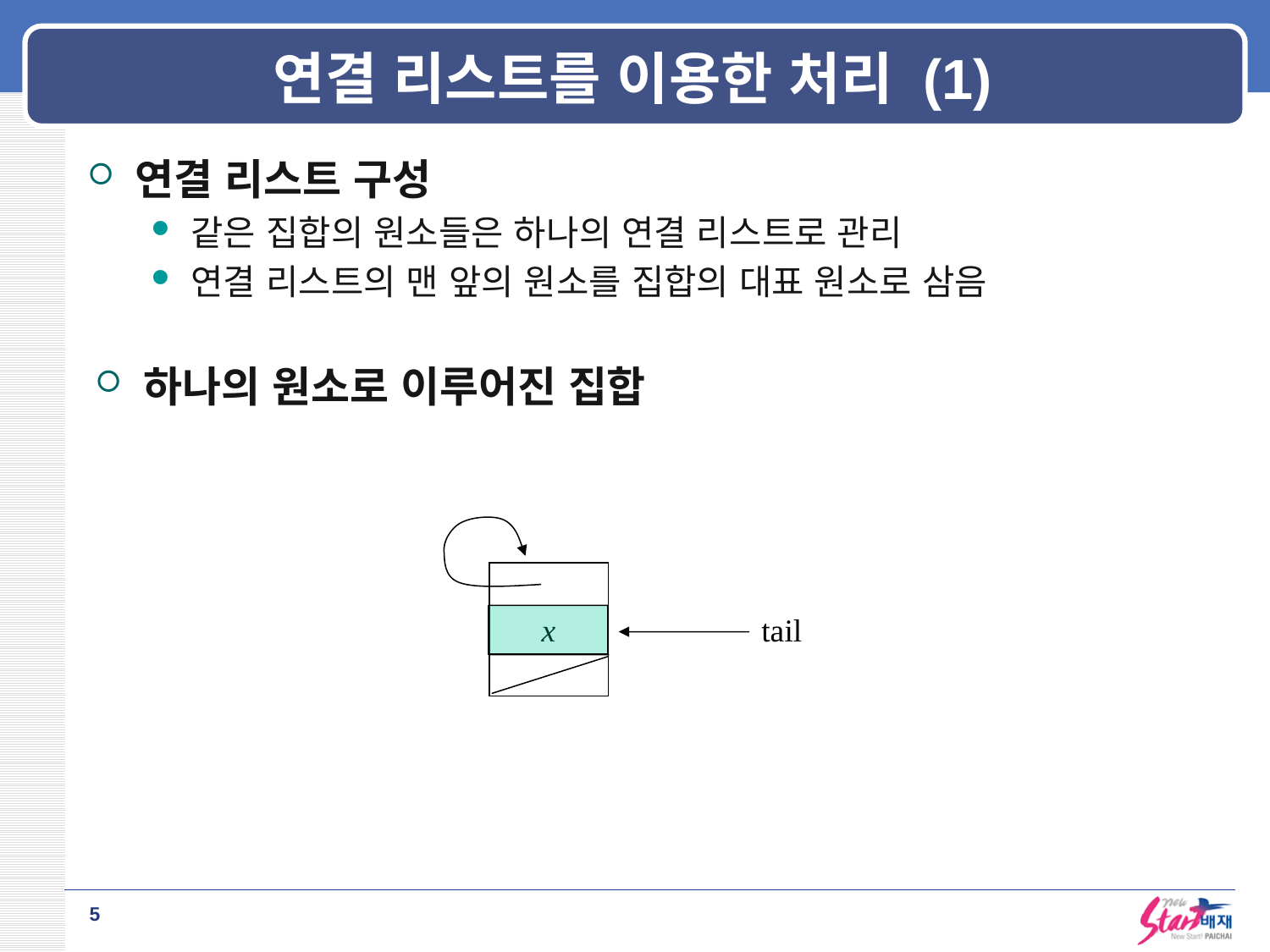

# 연결 리스트를 이용한 처리 (1)
연결 리스트 구성
같은 집합의 원소들은 하나의 연결 리스트로 관리
연결 리스트의 맨 앞의 원소를 집합의 대표 원소로 삼음

하나의 원소로 이루어진 집합

x

tail

5